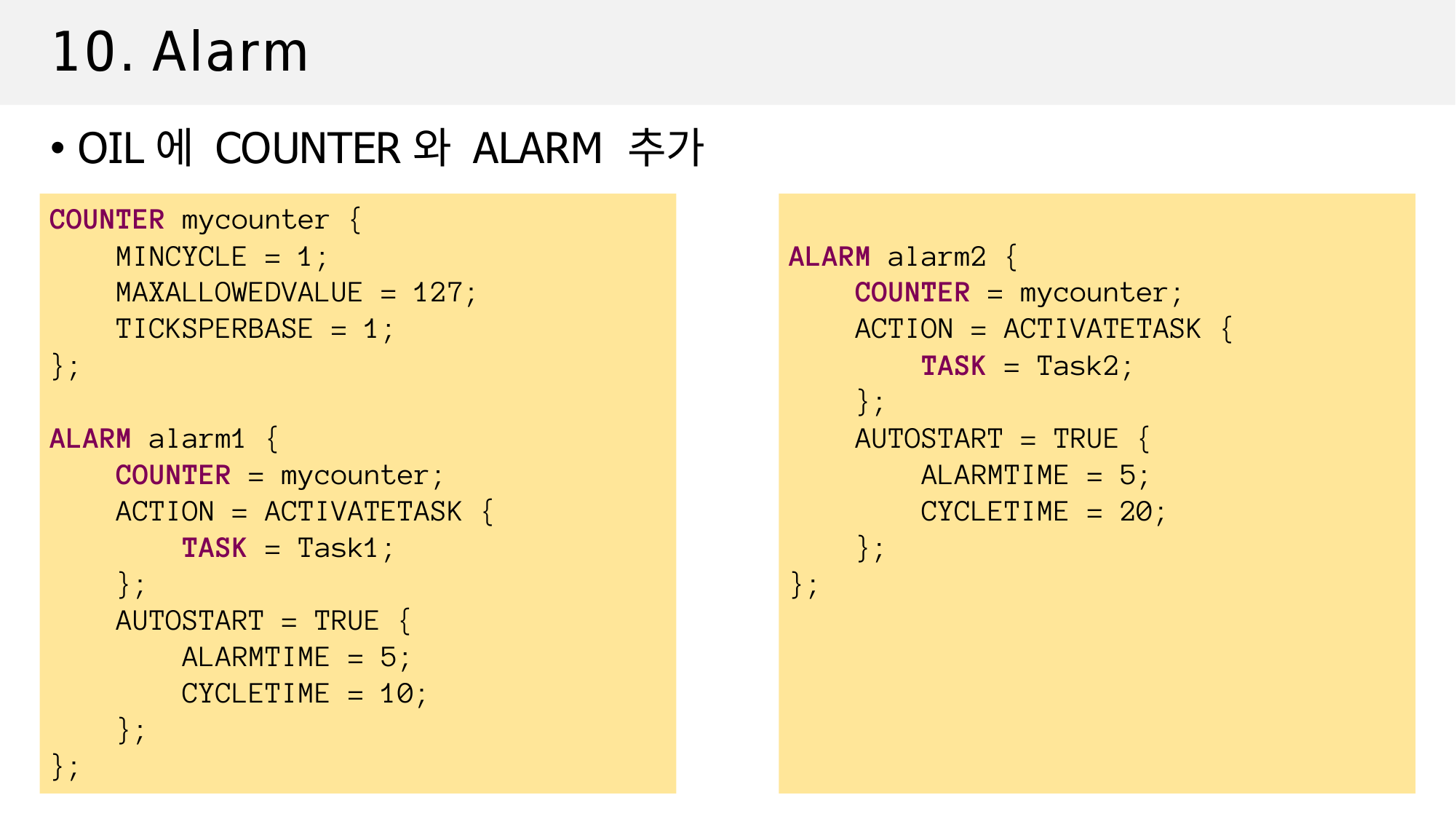

# 10. Alarm
OIL에 COUNTER와 ALARM 추가
COUNTER mycounter {
    MINCYCLE = 1;
    MAXALLOWEDVALUE = 127;
    TICKSPERBASE = 1;
};

ALARM alarm1 {
    COUNTER = mycounter;
    ACTION = ACTIVATETASK {
        TASK = Task1;
    };
    AUTOSTART = TRUE {
        ALARMTIME = 5;
        CYCLETIME = 10;
    };
};

ALARM alarm2 {
    COUNTER = mycounter;
    ACTION = ACTIVATETASK {
        TASK = Task2;
    };
    AUTOSTART = TRUE {
        ALARMTIME = 5;
        CYCLETIME = 20;
    };
};